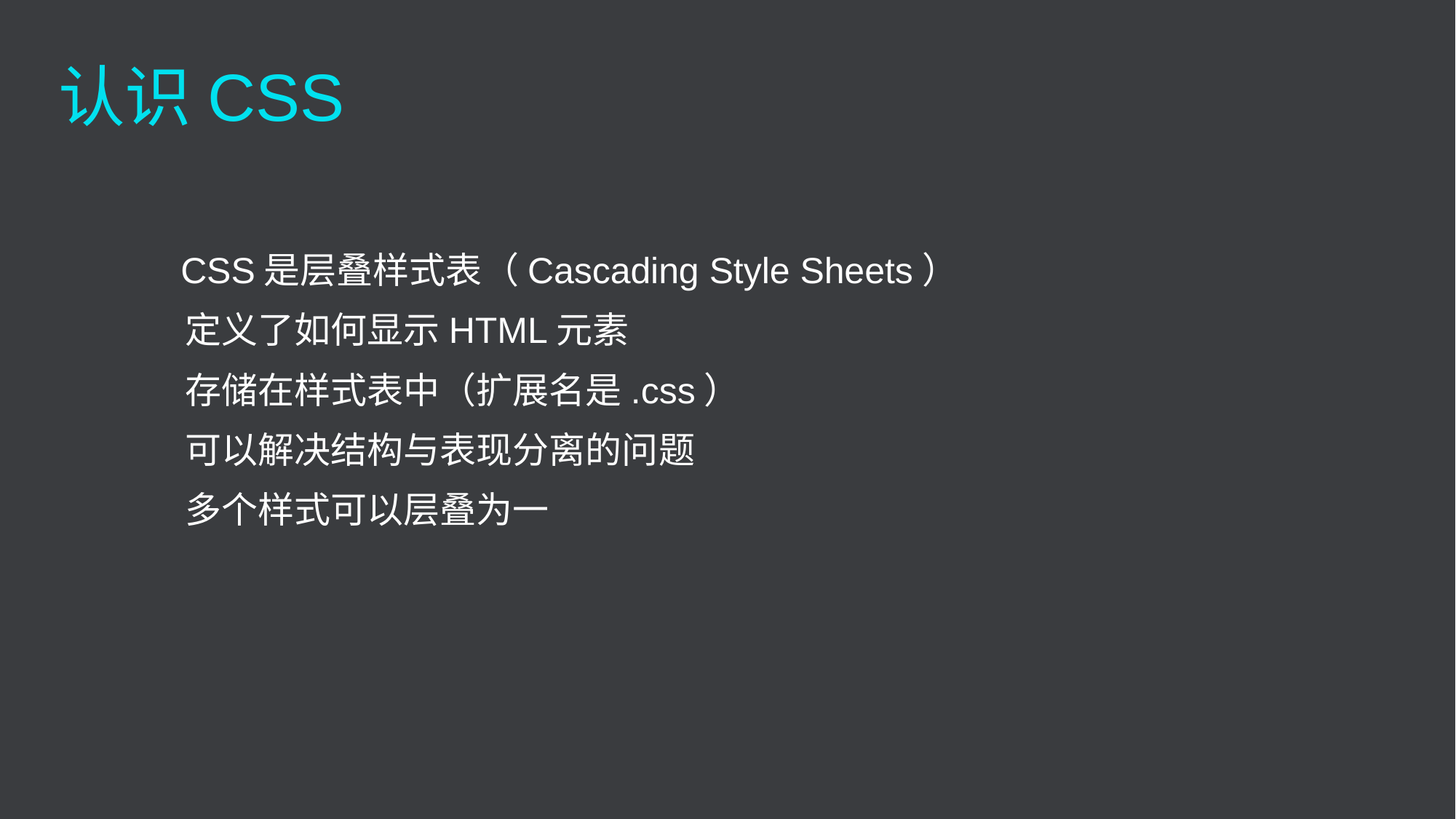

# 认识CSS

  CSS是层叠样式表（Cascading Style Sheets）
  定义了如何显示HTML元素
  存储在样式表中（扩展名是.css）
  可以解决结构与表现分离的问题
  多个样式可以层叠为一